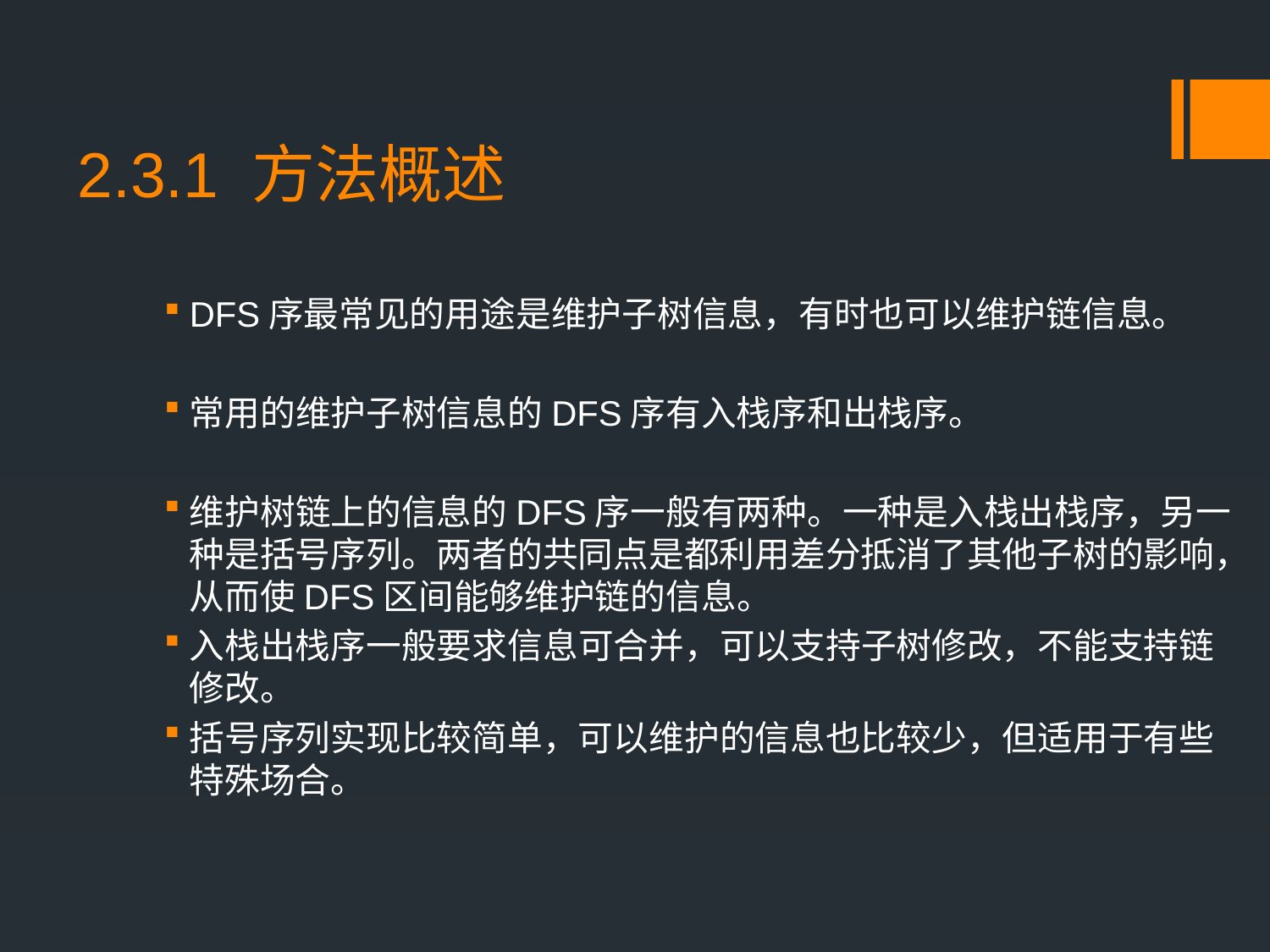

# 2.3.1 方法概述

DFS序最常见的用途是维护子树信息，有时也可以维护链信息。

常用的维护子树信息的DFS序有入栈序和出栈序。

维护树链上的信息的DFS序一般有两种。一种是入栈出栈序，另一种是括号序列。两者的共同点是都利用差分抵消了其他子树的影响，从而使DFS区间能够维护链的信息。
入栈出栈序一般要求信息可合并，可以支持子树修改，不能支持链修改。
括号序列实现比较简单，可以维护的信息也比较少，但适用于有些特殊场合。